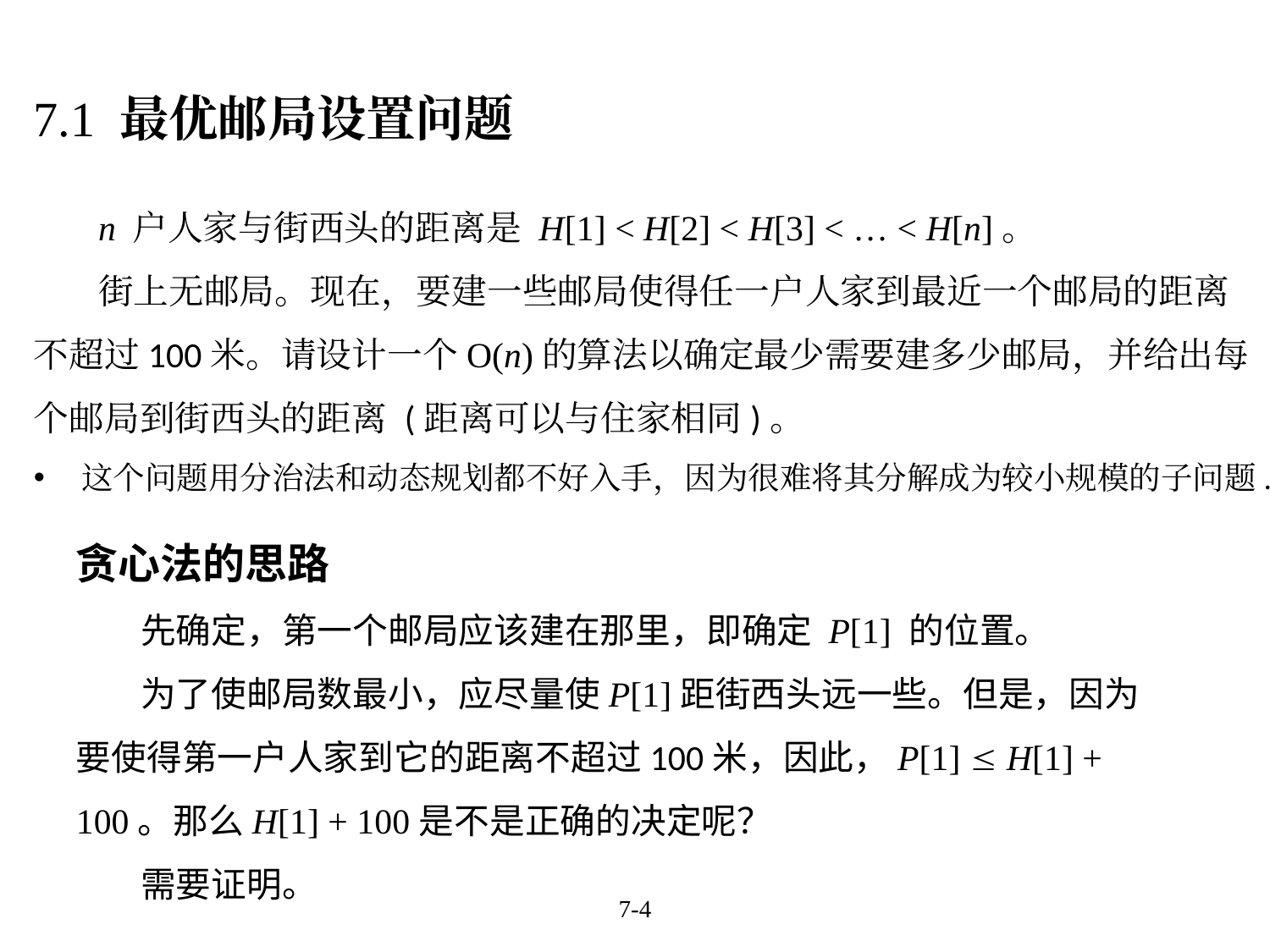

7.1 最优邮局设置问题

n 户人家与街西头的距离是 H[1] < H[2] < H[3] < … < H[n]。
街上无邮局。现在，要建一些邮局使得任一户人家到最近一个邮局的距离不超过100米。请设计一个O(n)的算法以确定最少需要建多少邮局，并给出每个邮局到街西头的距离 (距离可以与住家相同)。
这个问题用分治法和动态规划都不好入手，因为很难将其分解成为较小规模的子问题.
贪心法的思路
先确定，第一个邮局应该建在那里，即确定 P[1] 的位置。
为了使邮局数最小，应尽量使P[1]距街西头远一些。但是，因为要使得第一户人家到它的距离不超过100米，因此，P[1] ≤ H[1] + 100。那么H[1] + 100是不是正确的决定呢？
需要证明。
7-4